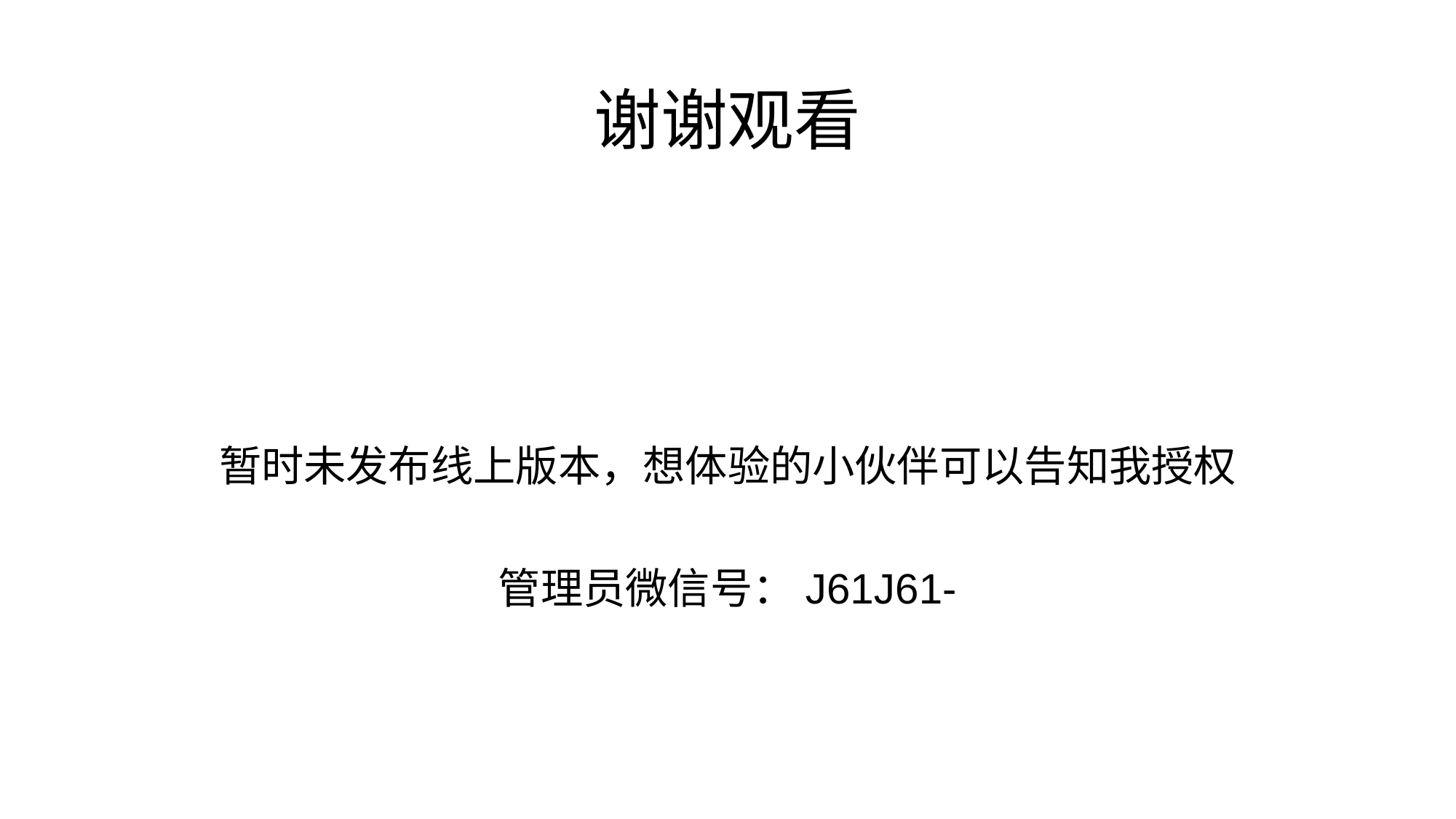

# 谢谢观看
暂时未发布线上版本，想体验的小伙伴可以告知我授权

管理员微信号：J61J61-